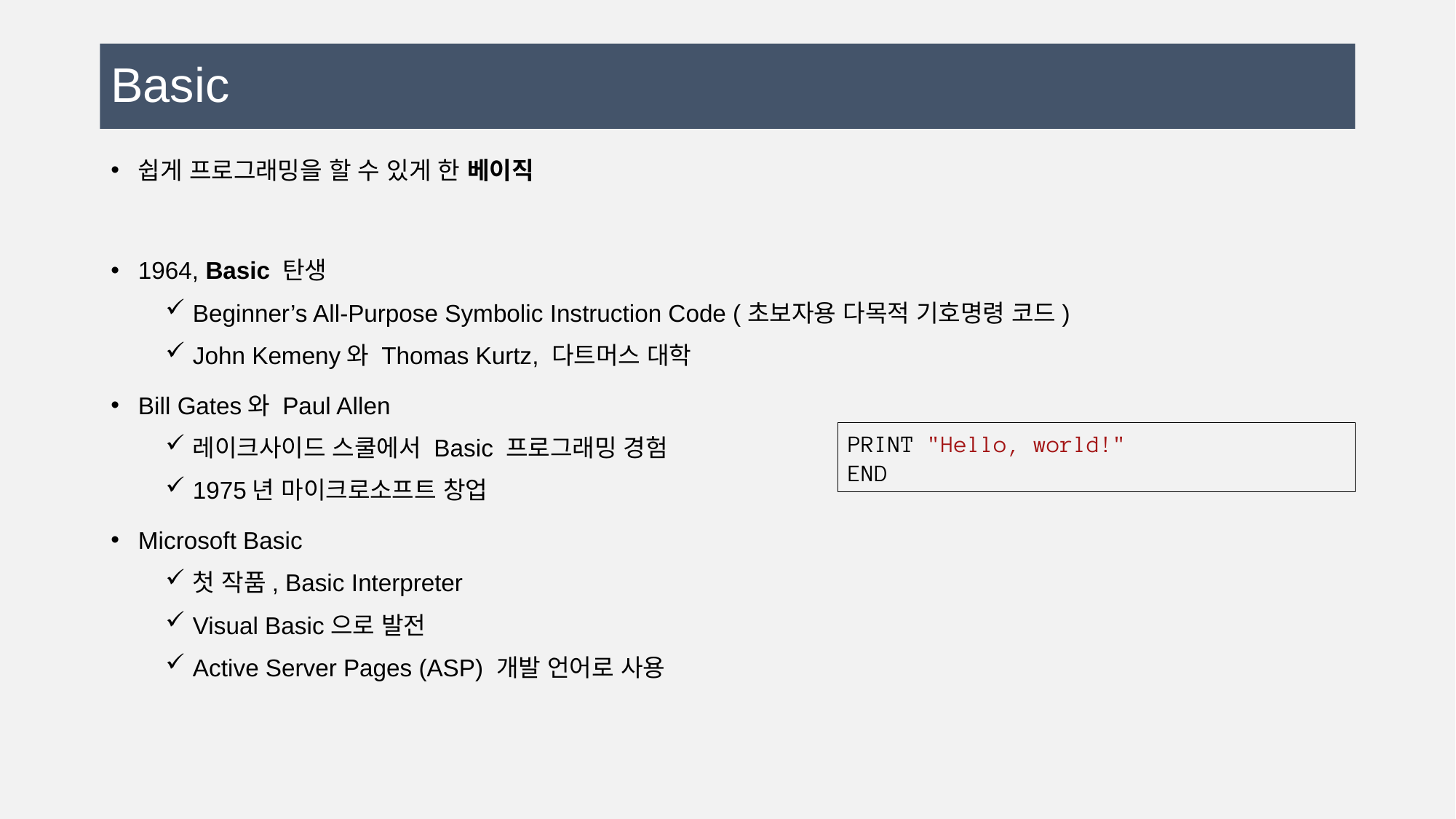

# Basic
쉽게 프로그래밍을 할 수 있게 한 베이직

1964, Basic 탄생
Beginner’s All-Purpose Symbolic Instruction Code (초보자용 다목적 기호명령 코드)
John Kemeny와 Thomas Kurtz, 다트머스 대학
Bill Gates와 Paul Allen
레이크사이드 스쿨에서 Basic 프로그래밍 경험
1975년 마이크로소프트 창업
Microsoft Basic
첫 작품, Basic Interpreter
Visual Basic으로 발전
Active Server Pages (ASP) 개발 언어로 사용
PRINT "Hello, world!"
END